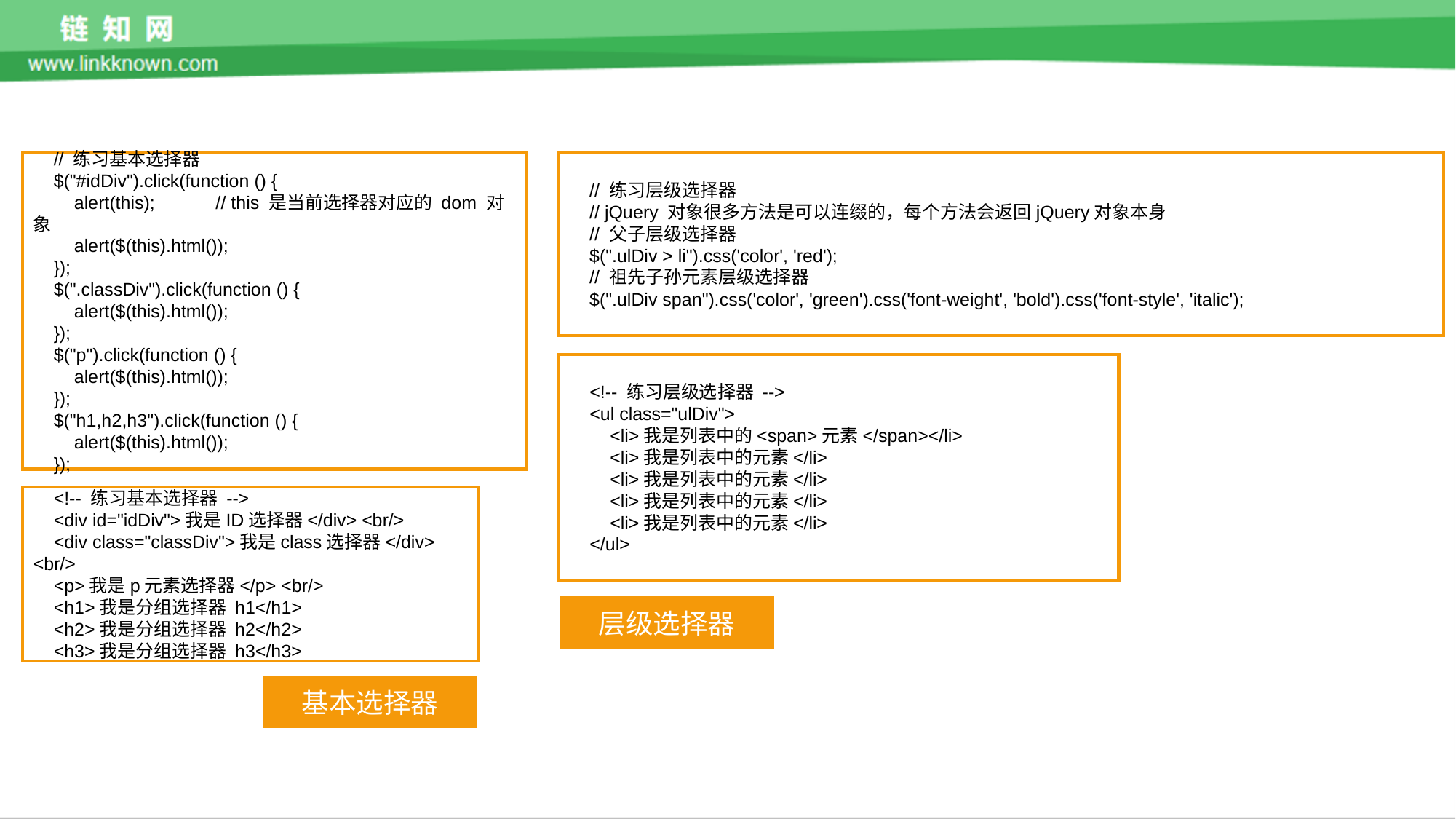

// 练习基本选择器
    $("#idDiv").click(function () {
        alert(this);            // this 是当前选择器对应的 dom 对象
        alert($(this).html());
    });
    $(".classDiv").click(function () {
        alert($(this).html());
    });
    $("p").click(function () {
        alert($(this).html());
    });
    $("h1,h2,h3").click(function () {
        alert($(this).html());
    });
    // 练习层级选择器
    // jQuery 对象很多方法是可以连缀的，每个方法会返回jQuery对象本身
    // 父子层级选择器
    $(".ulDiv > li").css('color', 'red');
    // 祖先子孙元素层级选择器
    $(".ulDiv span").css('color', 'green').css('font-weight', 'bold').css('font-style', 'italic');
    <!-- 练习层级选择器 -->
    <ul class="ulDiv">
        <li>我是列表中的<span>元素</span></li>
        <li>我是列表中的元素</li>
        <li>我是列表中的元素</li>
        <li>我是列表中的元素</li>
        <li>我是列表中的元素</li>
    </ul>
    <!-- 练习基本选择器 -->
    <div id="idDiv">我是ID选择器</div> <br/>
    <div class="classDiv">我是class选择器</div> <br/>
    <p>我是p元素选择器</p> <br/>
    <h1>我是分组选择器 h1</h1>
    <h2>我是分组选择器 h2</h2>
    <h3>我是分组选择器 h3</h3>
层级选择器
基本选择器